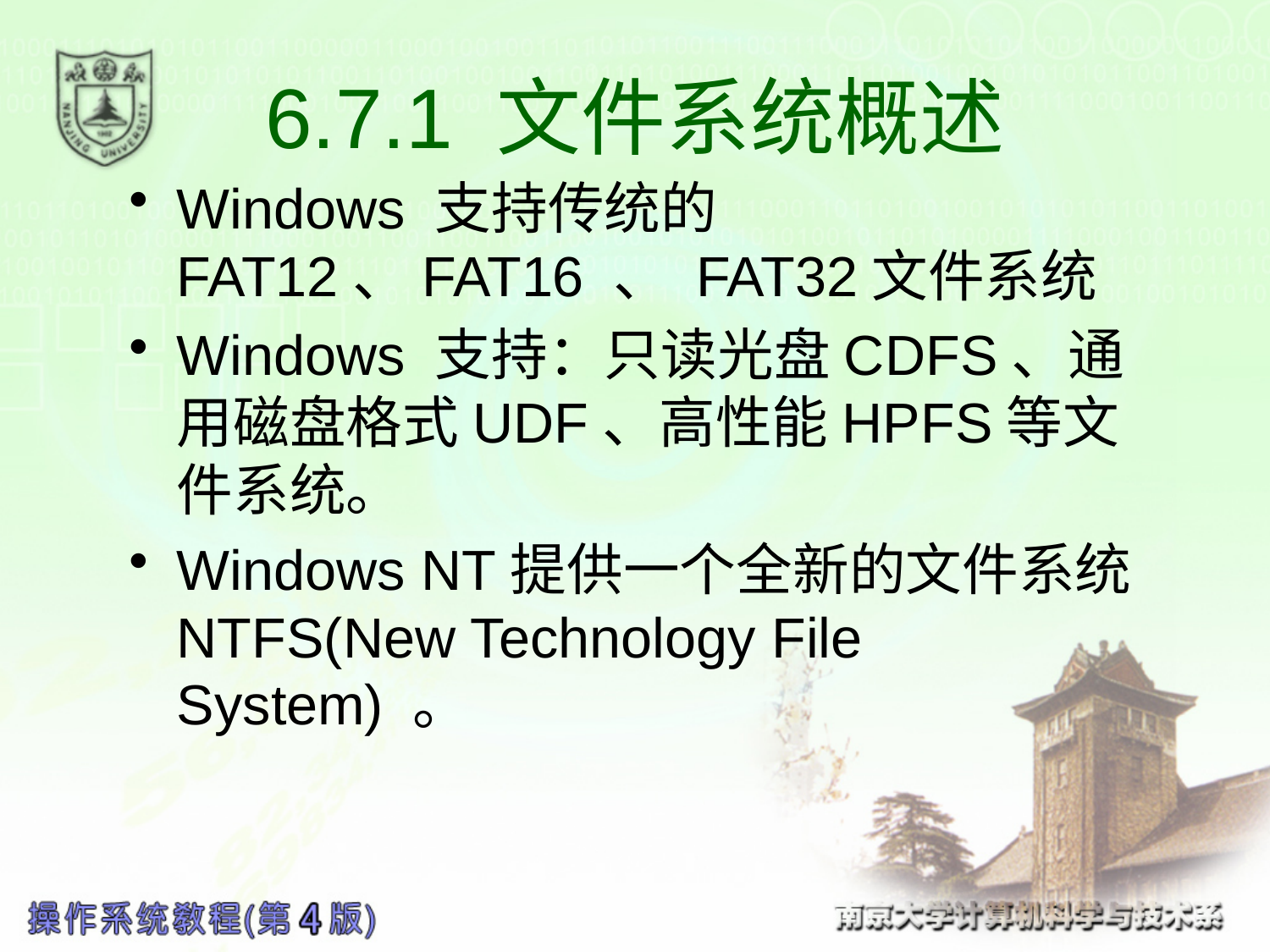

# 6.7.1 文件系统概述
Windows 支持传统的FAT12、FAT16 、 FAT32文件系统
Windows 支持：只读光盘CDFS、通用磁盘格式UDF、高性能HPFS等文件系统。
Windows NT提供一个全新的文件系统NTFS(New Technology File System) 。